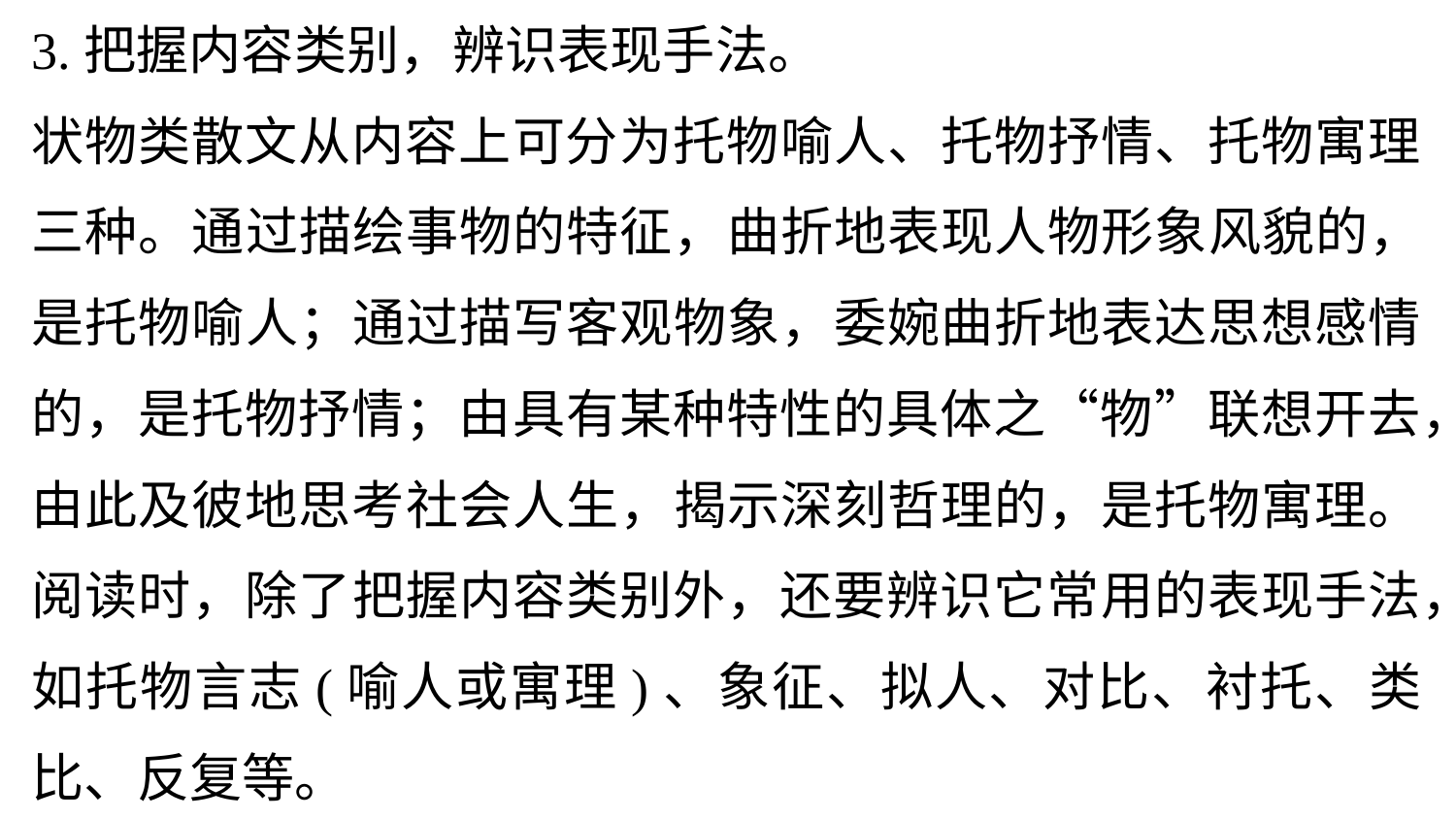

3.把握内容类别，辨识表现手法。
状物类散文从内容上可分为托物喻人、托物抒情、托物寓理三种。通过描绘事物的特征，曲折地表现人物形象风貌的，是托物喻人；通过描写客观物象，委婉曲折地表达思想感情的，是托物抒情；由具有某种特性的具体之“物”联想开去，由此及彼地思考社会人生，揭示深刻哲理的，是托物寓理。阅读时，除了把握内容类别外，还要辨识它常用的表现手法，如托物言志(喻人或寓理)、象征、拟人、对比、衬托、类比、反复等。